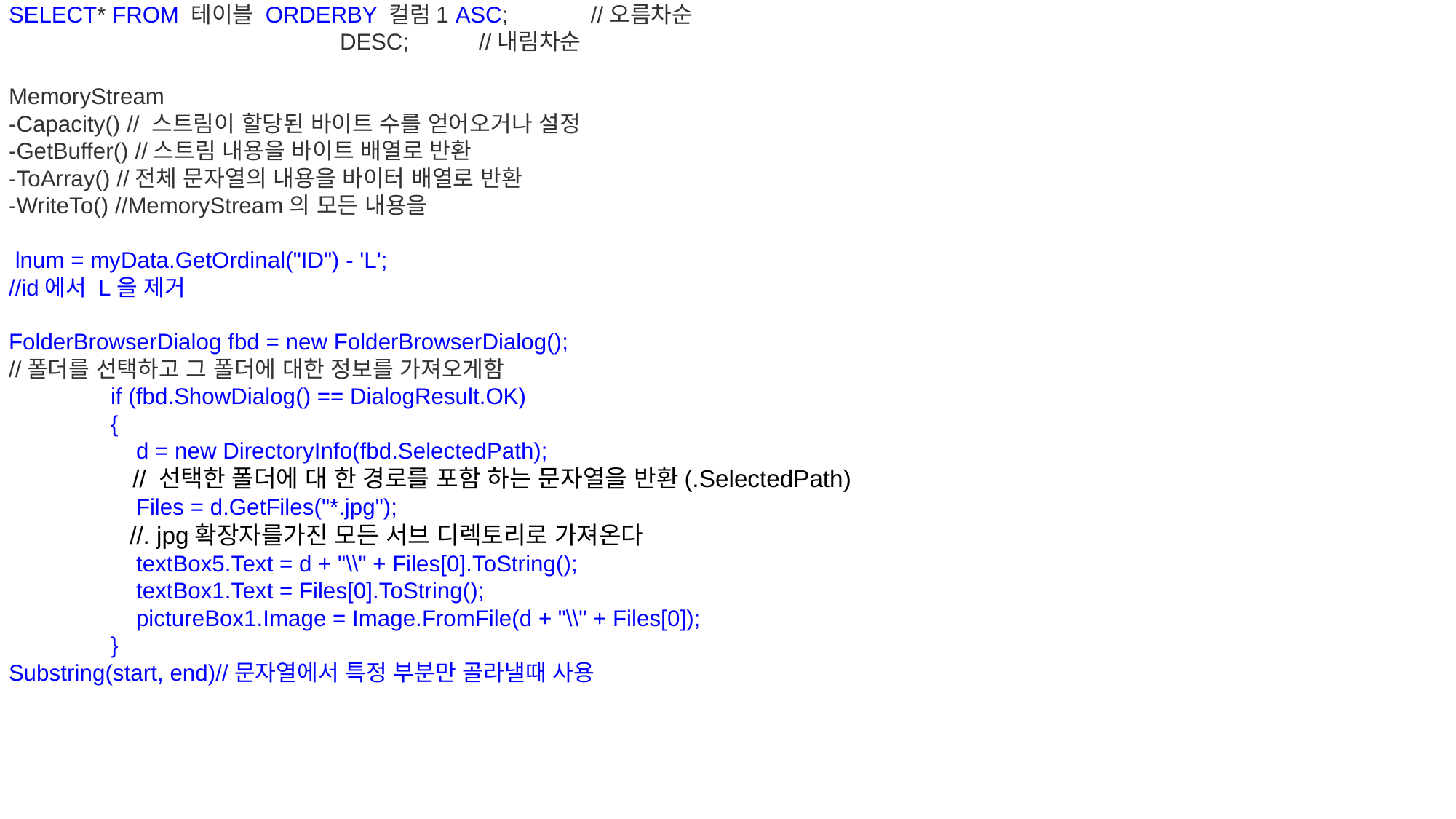

SELECT* FROM 테이블 ORDERBY 컬럼1 ASC;             //오름차순
                                                    DESC;           //내림차순

MemoryStream
-Capacity() // 스트림이 할당된 바이트 수를 얻어오거나 설정
-GetBuffer() //스트림 내용을 바이트 배열로 반환
-ToArray() //전체 문자열의 내용을 바이터 배열로 반환
-WriteTo() //MemoryStream의 모든 내용을

 lnum = myData.GetOrdinal("ID") - 'L';
//id에서 L을 제거

FolderBrowserDialog fbd = new FolderBrowserDialog();
//폴더를 선택하고 그 폴더에 대한 정보를 가져오게함
                if (fbd.ShowDialog() == DialogResult.OK)
                {
                    d = new DirectoryInfo(fbd.SelectedPath);
                   // 선택한 폴더에 대 한 경로를 포함 하는 문자열을 반환(.SelectedPath)
                    Files = d.GetFiles("*.jpg");
                   //. jpg확장자를가진 모든 서브 디렉토리로 가져온다
                    textBox5.Text = d + "\\" + Files[0].ToString();
                    textBox1.Text = Files[0].ToString();
                    pictureBox1.Image = Image.FromFile(d + "\\" + Files[0]);
                }
Substring(start, end)//문자열에서 특정 부분만 골라낼때 사용